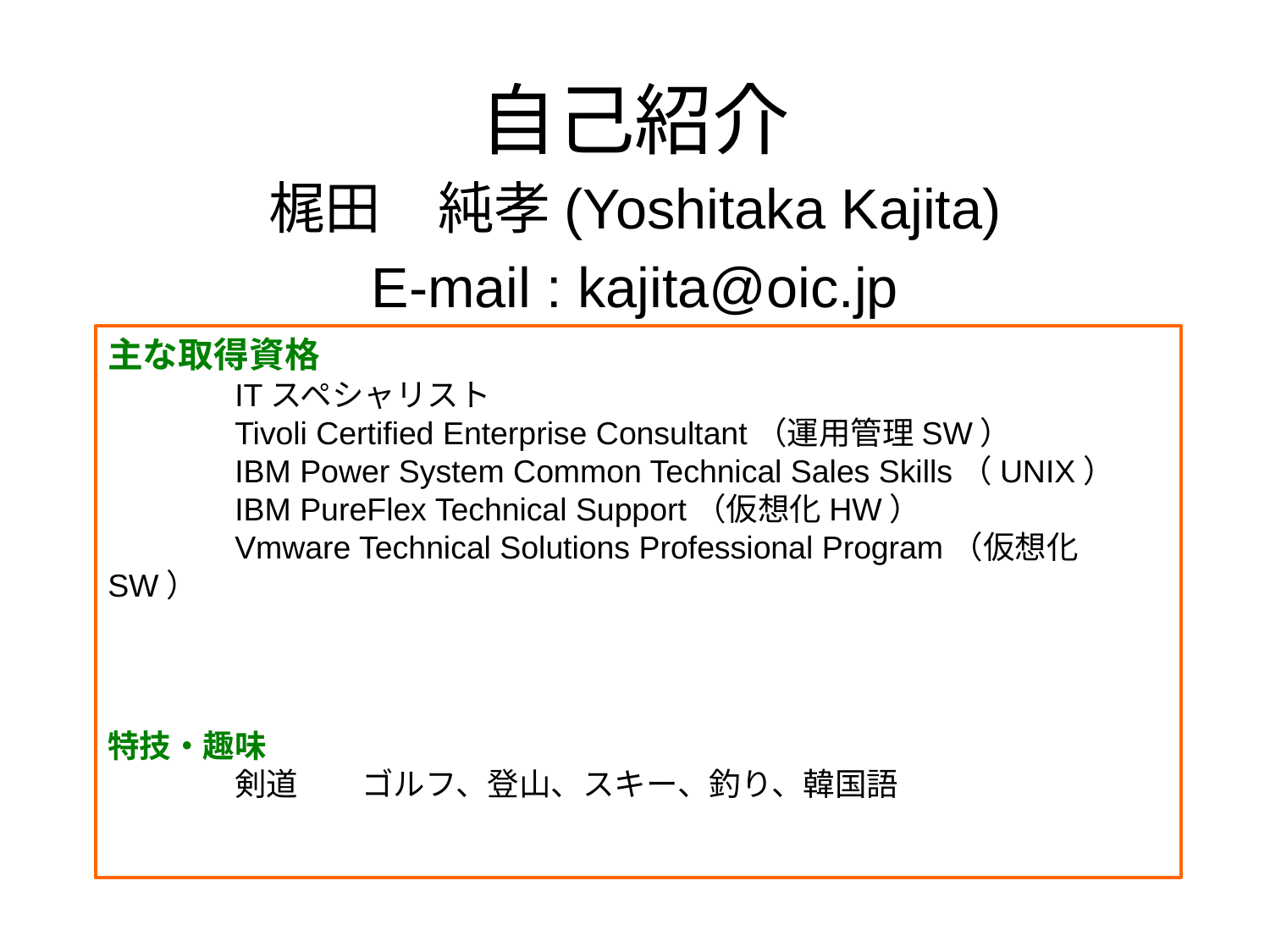

# 自己紹介
梶田　純孝(Yoshitaka Kajita)
E-mail : kajita@oic.jp

主な取得資格
	ITスペシャリスト
	Tivoli Certified Enterprise Consultant（運用管理SW）
	IBM Power System Common Technical Sales Skills（UNIX）
	IBM PureFlex Technical Support（仮想化HW）
	Vmware Technical Solutions Professional Program（仮想化SW）

特技・趣味
	剣道	ゴルフ、登山、スキー、釣り、韓国語